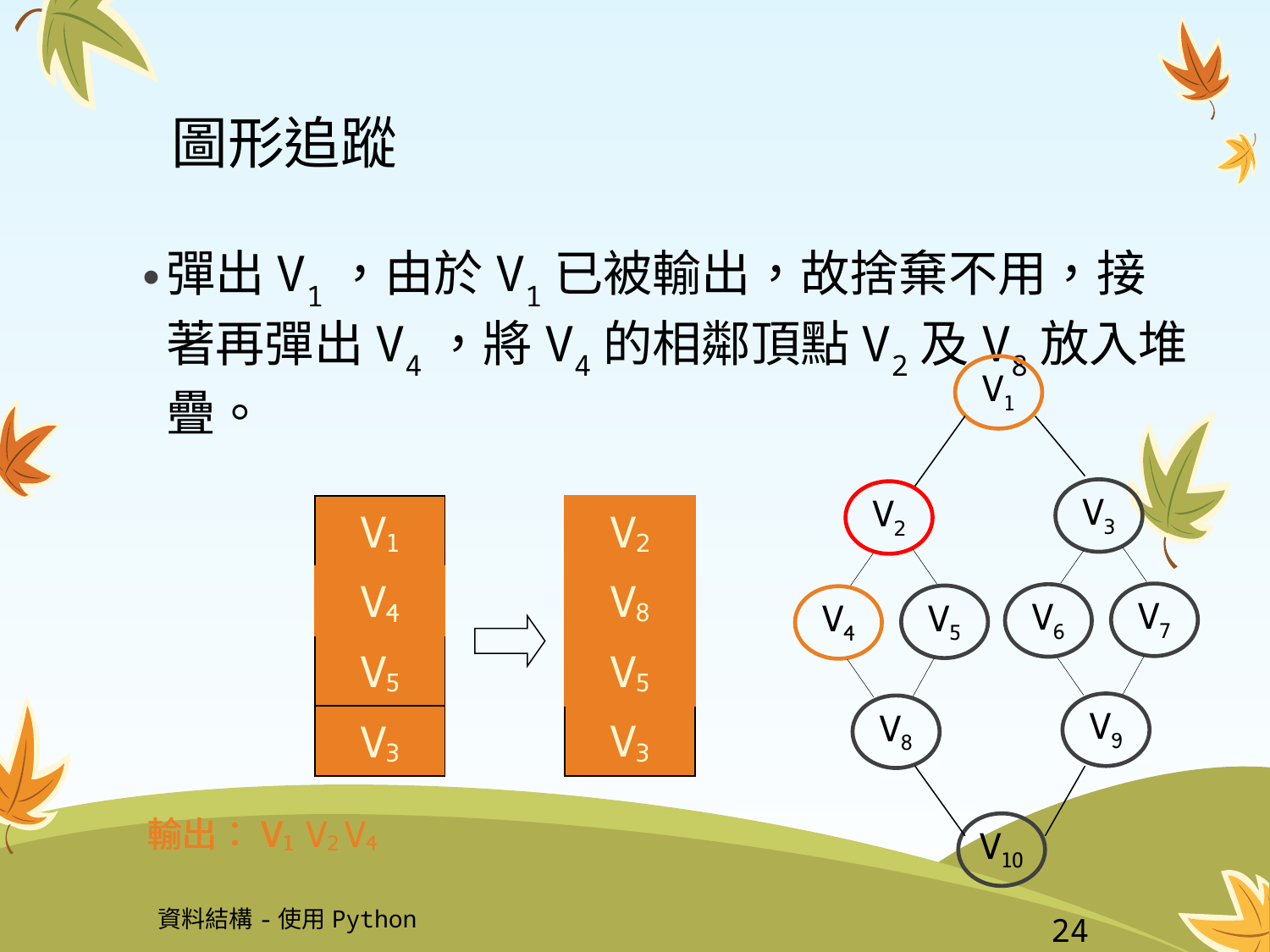

# 圖形追蹤
彈出V1，由於V1已被輸出，故捨棄不用，接著再彈出V4，將V4的相鄰頂點V2及V8放入堆疊。
V1

V3
V2
V1
V2

V8
V4
V7
V6
V5
V4

V5
V5

V9
V8
V3
V3

輸出：V1  V2 V4
輸出：V1
V10
資料結構-使用Python
24